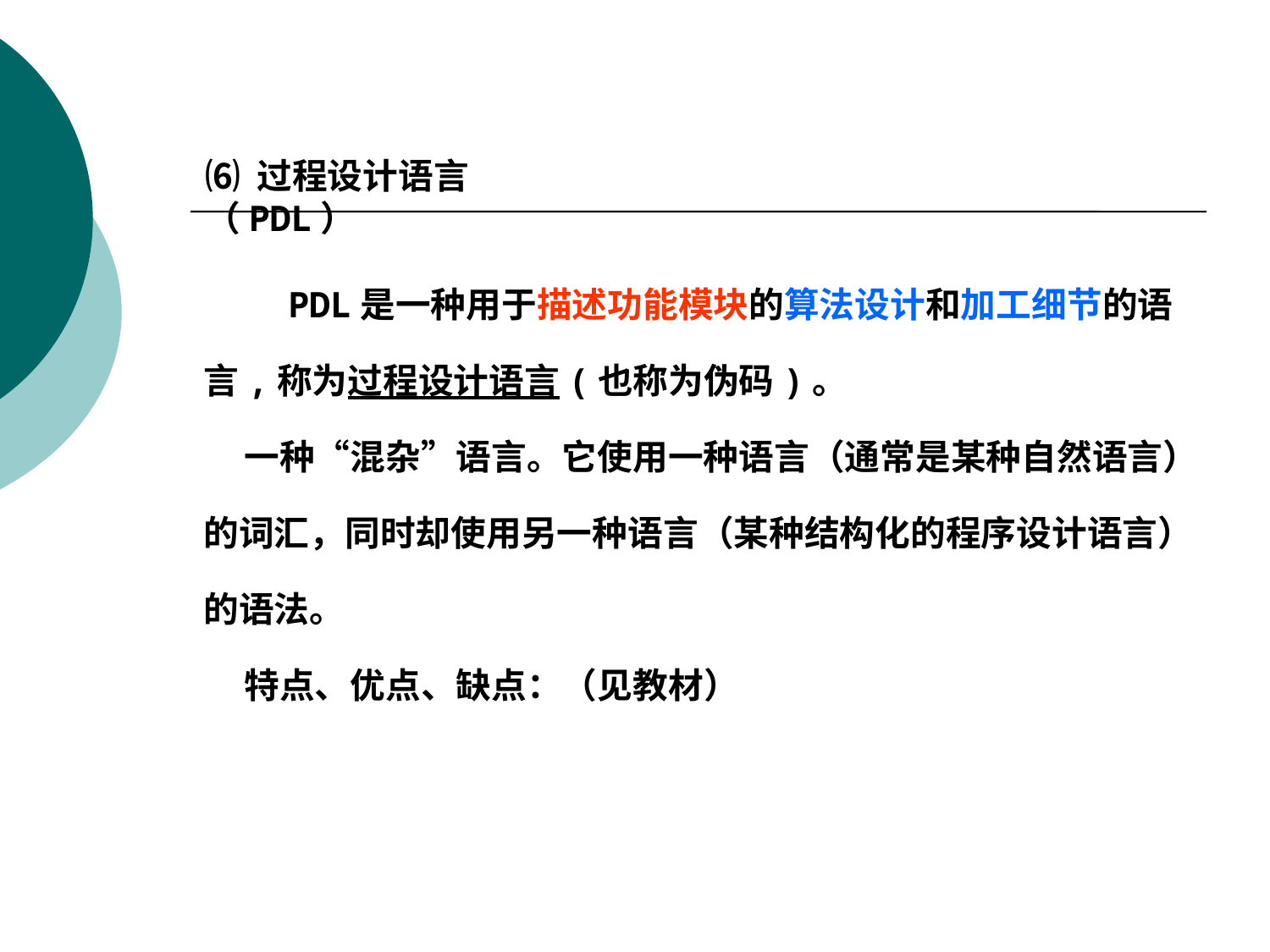

⑹ 过程设计语言（PDL）
    PDL是一种用于描述功能模块的算法设计和加工细节的语言,称为过程设计语言(也称为伪码)。
    一种“混杂”语言。它使用一种语言（通常是某种自然语言）的词汇，同时却使用另一种语言（某种结构化的程序设计语言）的语法。
    特点、优点、缺点：（见教材）